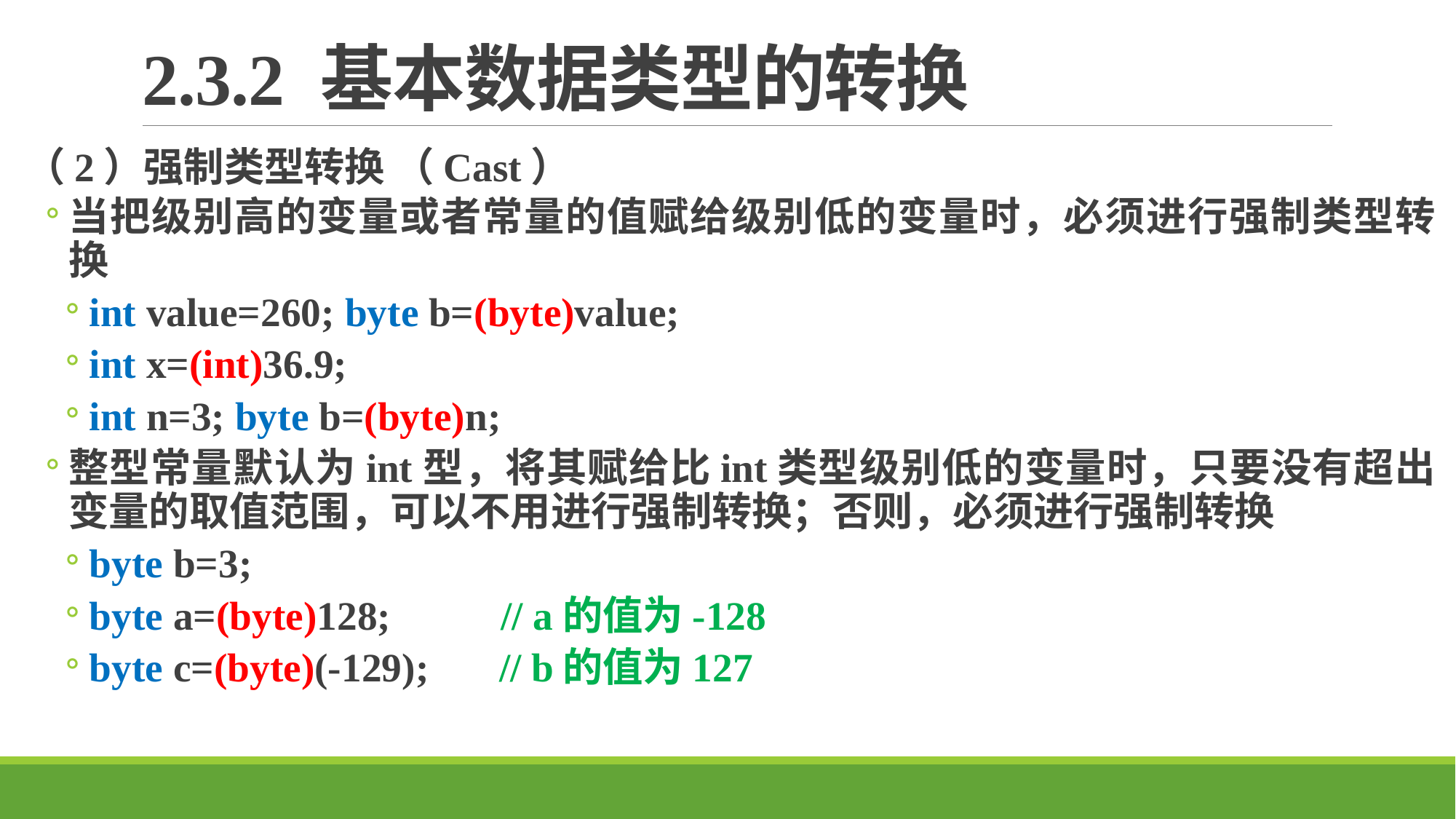

# 2.3.2 基本数据类型的转换
（2）强制类型转换 （Cast）
当把级别高的变量或者常量的值赋给级别低的变量时，必须进行强制类型转换
int value=260; byte b=(byte)value;
int x=(int)36.9;
int n=3; byte b=(byte)n;
整型常量默认为int型，将其赋给比int类型级别低的变量时，只要没有超出变量的取值范围，可以不用进行强制转换；否则，必须进行强制转换
byte b=3;
byte a=(byte)128;           // a的值为-128
byte c=(byte)(-129);       // b的值为127